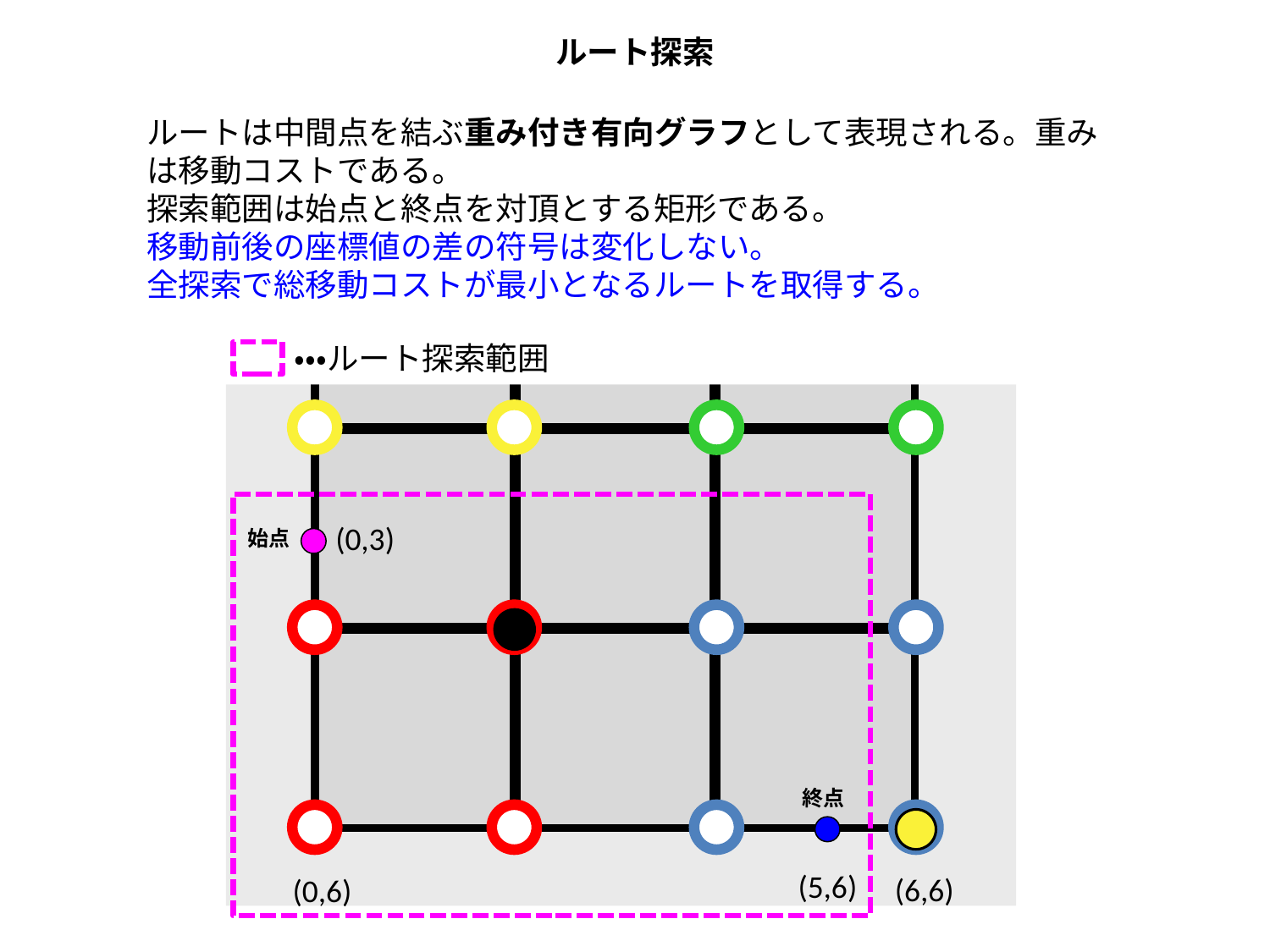

ルート探索
ルートは中間点を結ぶ重み付き有向グラフとして表現される。重みは移動コストである。
探索範囲は始点と終点を対頂とする矩形である。
移動前後の座標値の差の符号は変化しない。
全探索で総移動コストが最小となるルートを取得する。

(0,0)
(0,6)

・・・ルート探索範囲

(0,3)
始点

終点

(5,6)
(6,6)
(0,6)